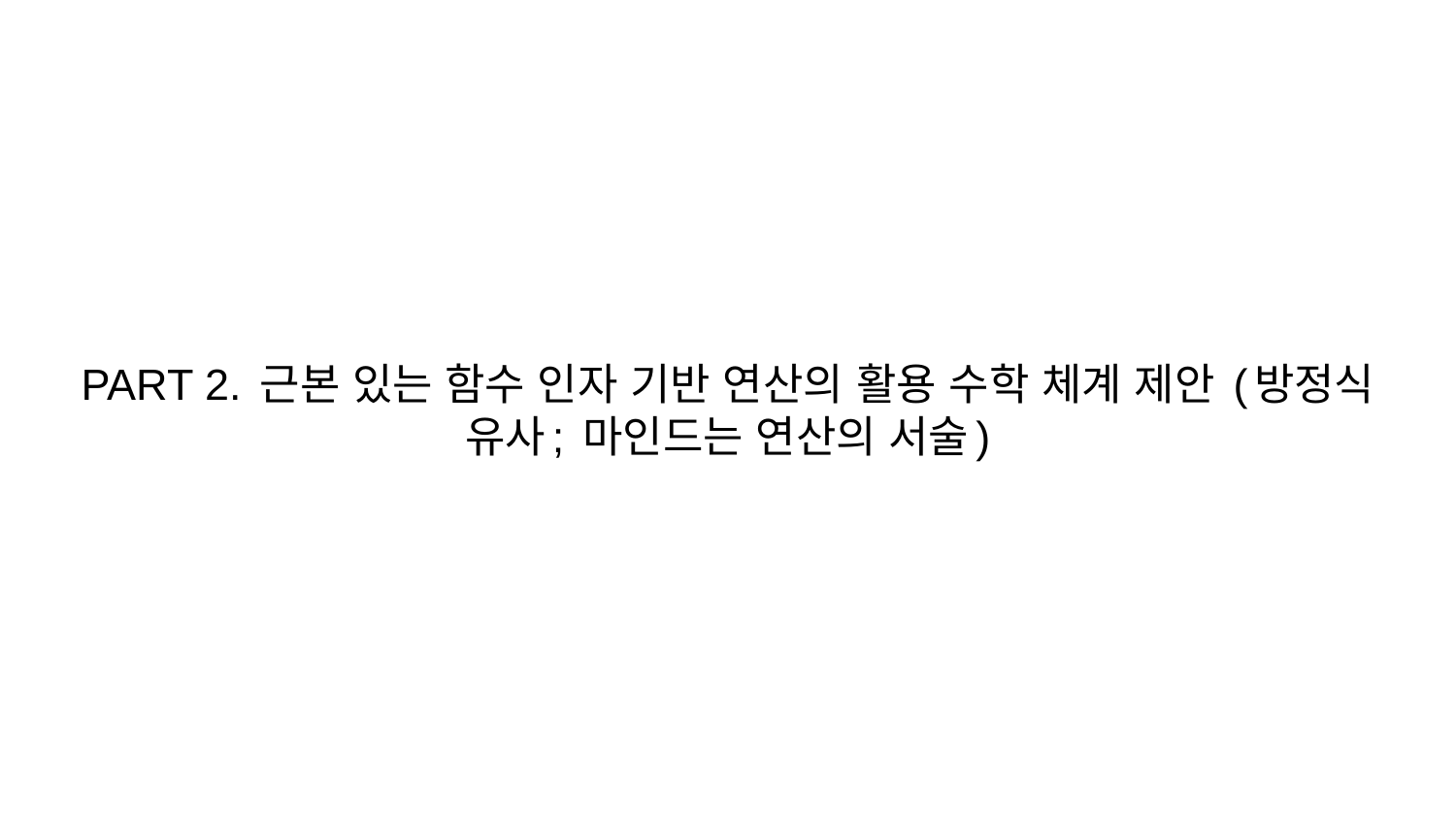

# PART 2. 근본 있는 함수 인자 기반 연산의 활용 수학 체계 제안 (방정식 유사; 마인드는 연산의 서술)